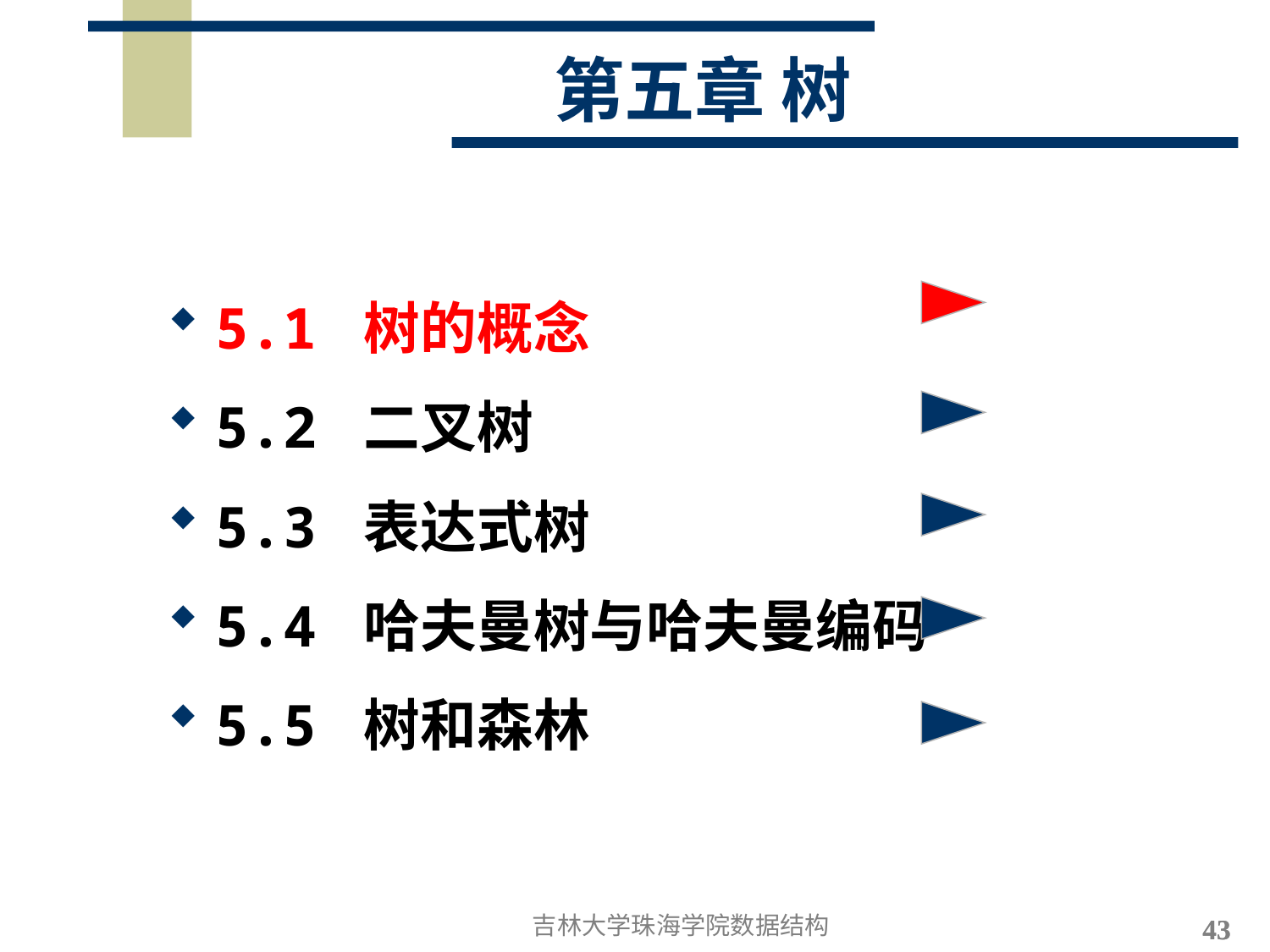

# 第五章 树
5.1 树的概念
5.2 二叉树
5.3 表达式树
5.4 哈夫曼树与哈夫曼编码
5.5 树和森林

吉林大学珠海学院数据结构